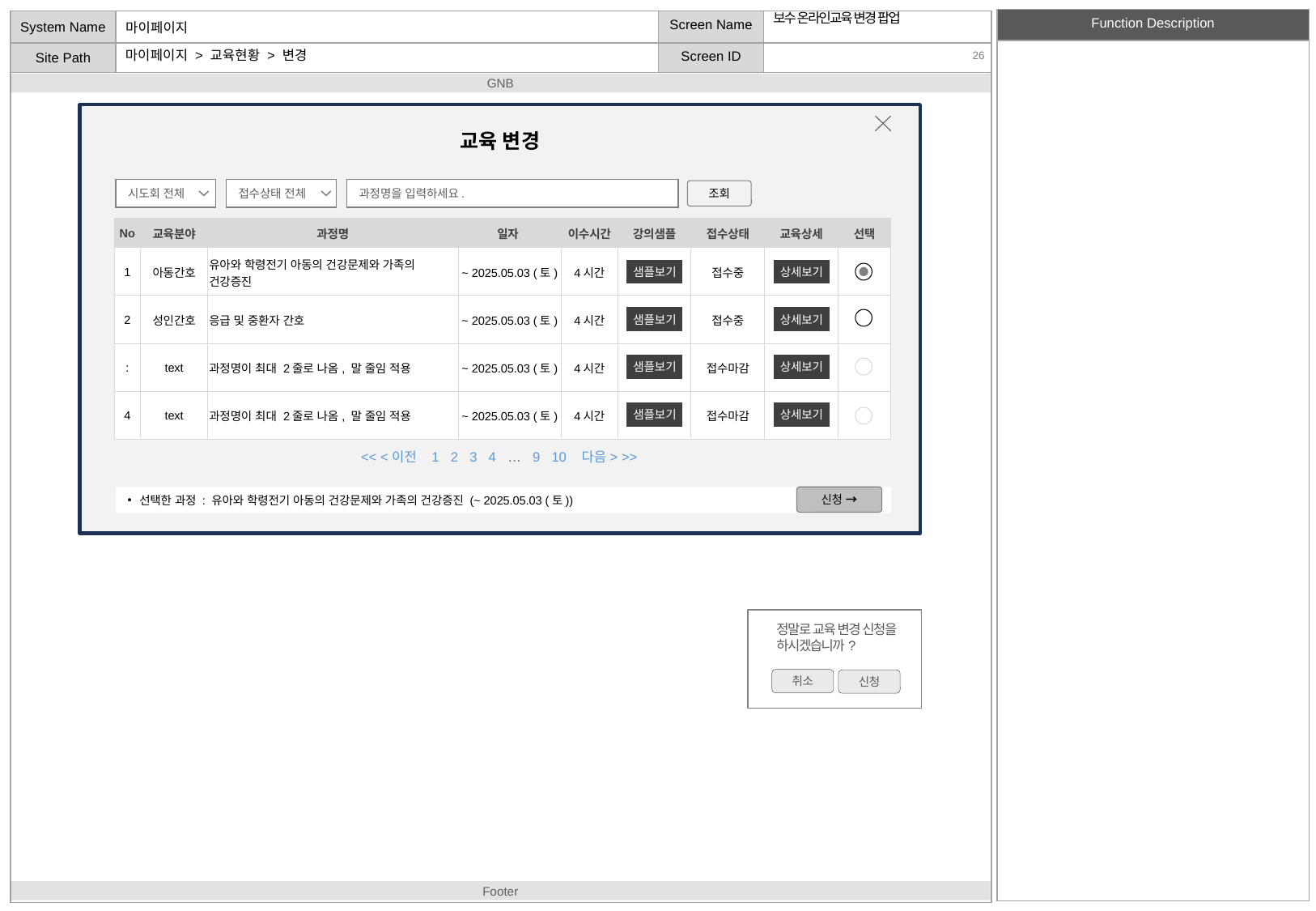

보수 온라인교육 변경 팝업

# 마이페이지 > 교육현황 > 변경

교육 변경
시도회 전체

접수상태 전체

과정명을 입력하세요.
조회
| No | 교육분야 | 과정명 | 일자 | 이수시간 | 강의샘플 | 접수상태 | 교육상세 | 선택 |
| --- | --- | --- | --- | --- | --- | --- | --- | --- |
| 1 | 아동간호 | 유아와 학령전기 아동의 건강문제와 가족의 건강증진 | ~ 2025.05.03 (토) | 4시간 |  | 접수중 |  |  |
| 2 | 성인간호 | 응급 및 중환자 간호 | ~ 2025.05.03 (토) | 4시간 |  | 접수중 |  |  |
| : | text | 과정명이 최대 2줄로 나옴, 말 줄임 적용 | ~ 2025.05.03 (토) | 4시간 |  | 접수마감 |  |  |
| 4 | text | 과정명이 최대 2줄로 나옴, 말 줄임 적용 | ~ 2025.05.03 (토) | 4시간 |  | 접수마감 |  |  |
샘플보기
상세보기

샘플보기
상세보기
샘플보기
상세보기
샘플보기
상세보기
<< <이전   1   2   3   4   …   9   10   다음> >>
선택한 과정 : 유아와 학령전기 아동의 건강문제와 가족의 건강증진 (~ 2025.05.03 (토))
신청 →

정말로 교육 변경 신청을 하시겠습니까?
취소
신청